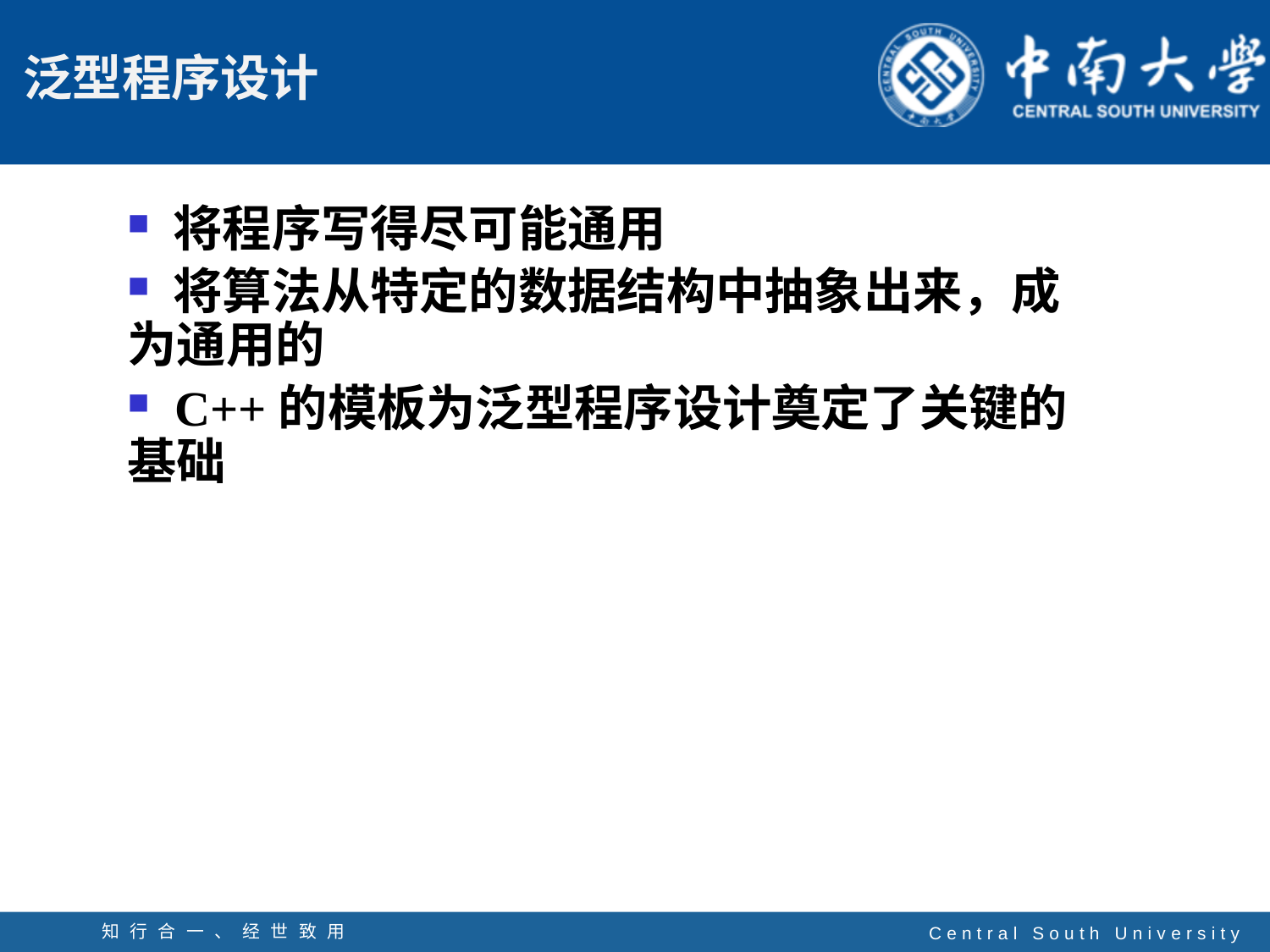

将程序写得尽可能通用
 将算法从特定的数据结构中抽象出来，成为通用的
  C++的模板为泛型程序设计奠定了关键的基础

知行合一、经世致用
自强不息 厚德载物
Central South University